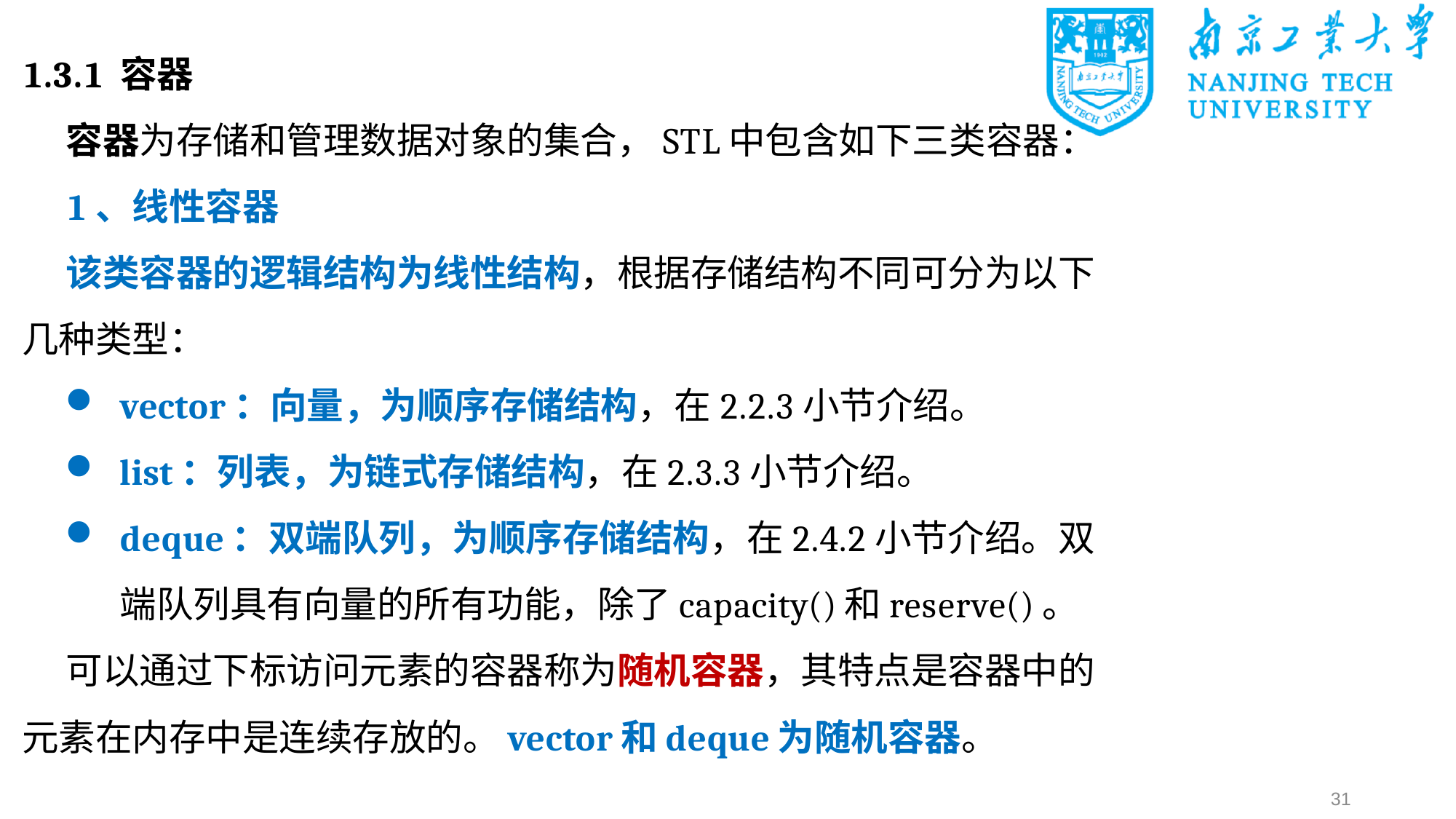

1.3.1 容器
容器为存储和管理数据对象的集合，STL中包含如下三类容器：
1、线性容器
该类容器的逻辑结构为线性结构，根据存储结构不同可分为以下几种类型：
vector：向量，为顺序存储结构，在2.2.3小节介绍。
list：列表，为链式存储结构，在2.3.3小节介绍。
deque：双端队列，为顺序存储结构，在2.4.2小节介绍。双端队列具有向量的所有功能，除了capacity()和reserve()。
可以通过下标访问元素的容器称为随机容器，其特点是容器中的元素在内存中是连续存放的。vector和deque为随机容器。
31